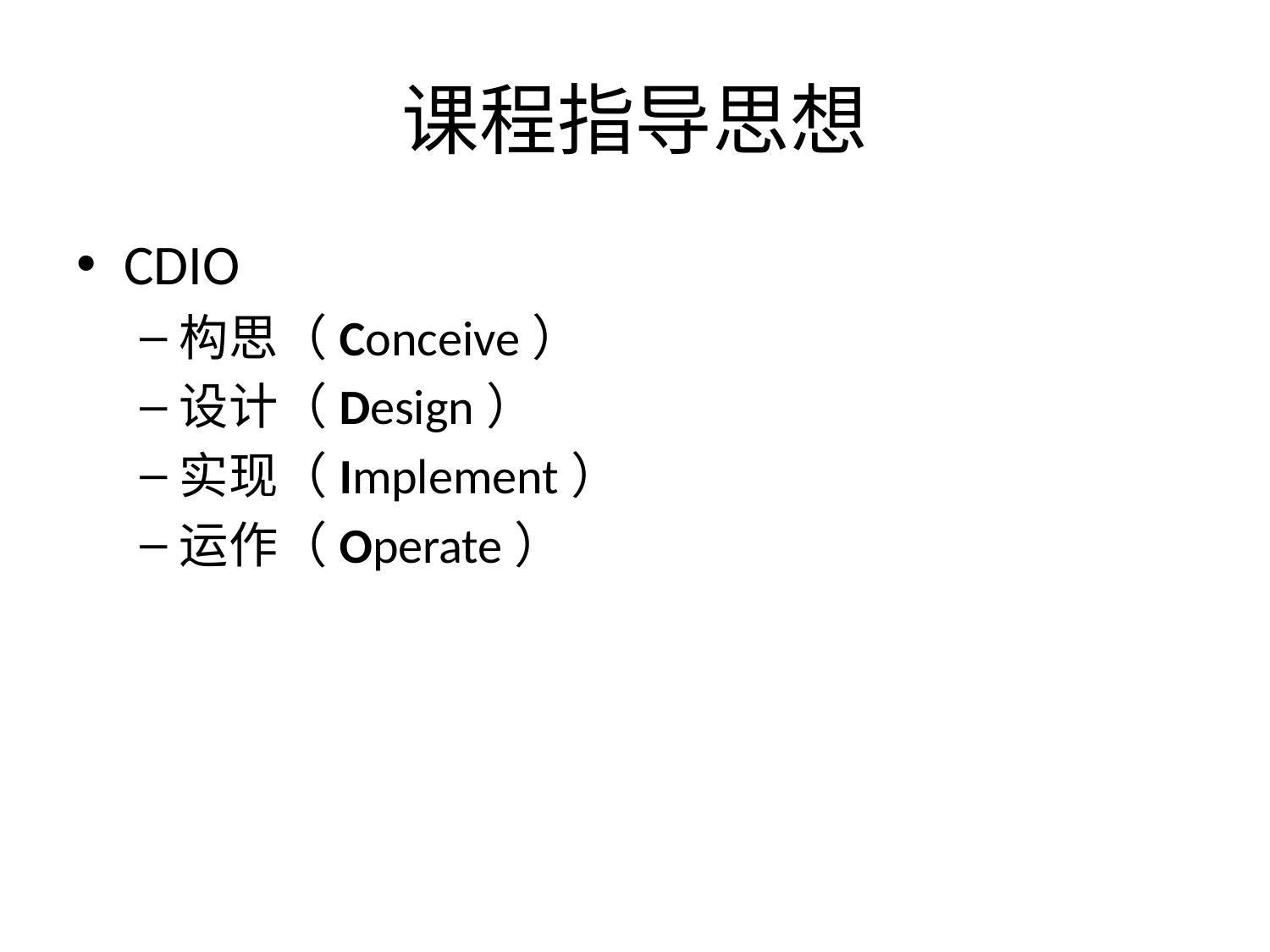

# 课程指导思想
CDIO
构思（Conceive）
设计（Design）
实现（Implement）
运作（Operate）